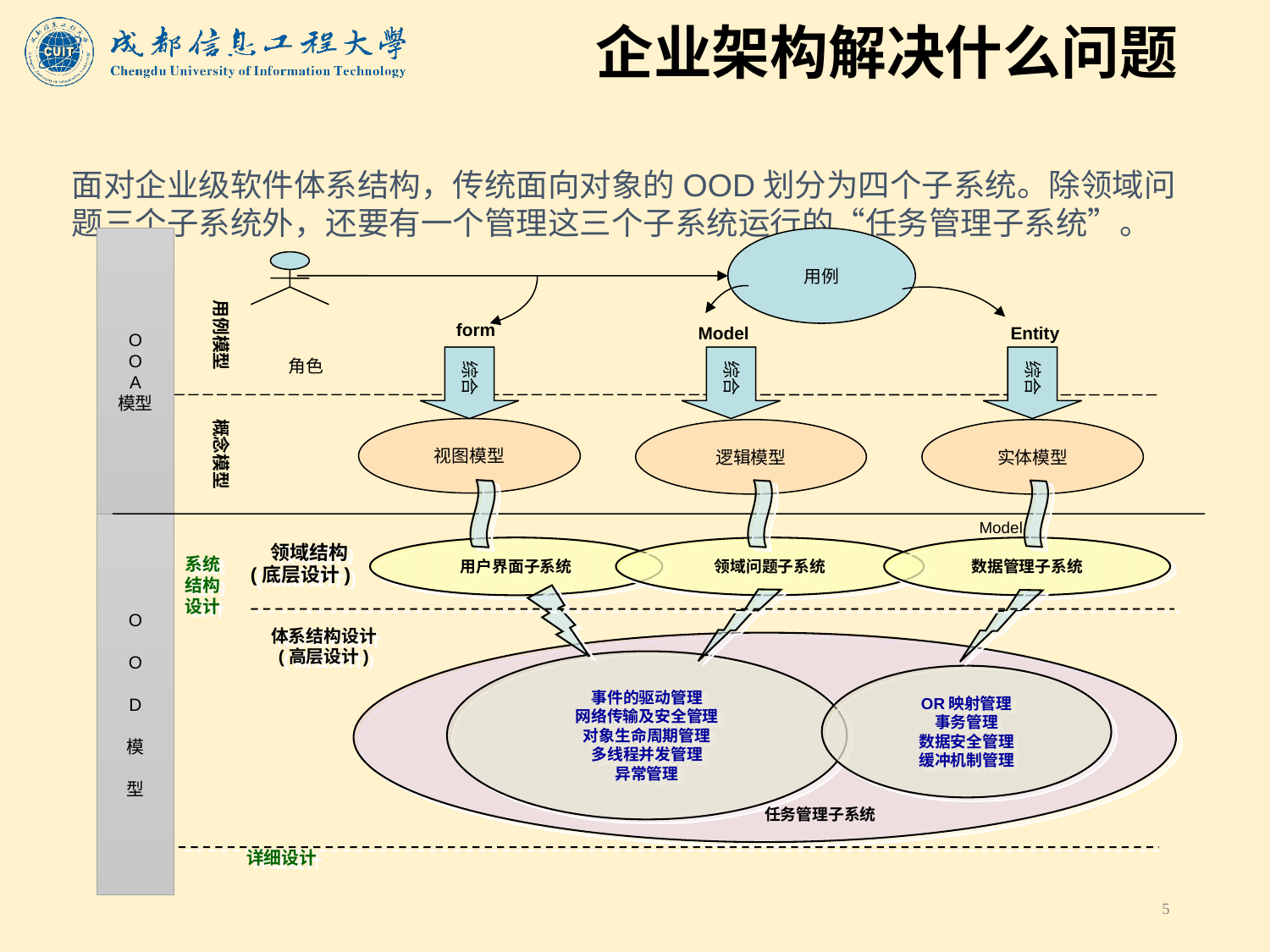

# 企业架构解决什么问题
面对企业级软件体系结构，传统面向对象的OOD划分为四个子系统。除领域问题三个子系统外，还要有一个管理这三个子系统运行的“任务管理子系统”。

O
O
A
模型
用例

用例模型

form
Model
Entity
综合
综合
综合
角色

概念模型
视图模型
逻辑模型
实体模型

O

O

D

模

型

Model
用户界面子系统
领域问题子系统
数据管理子系统
   领域结构
(底层设计)
系统结构设计

体系结构设计
(高层设计)

事件的驱动管理
网络传输及安全管理
对象生命周期管理
多线程并发管理
异常管理
OR映射管理
事务管理
数据安全管理
缓冲机制管理
任务管理子系统
详细设计

5